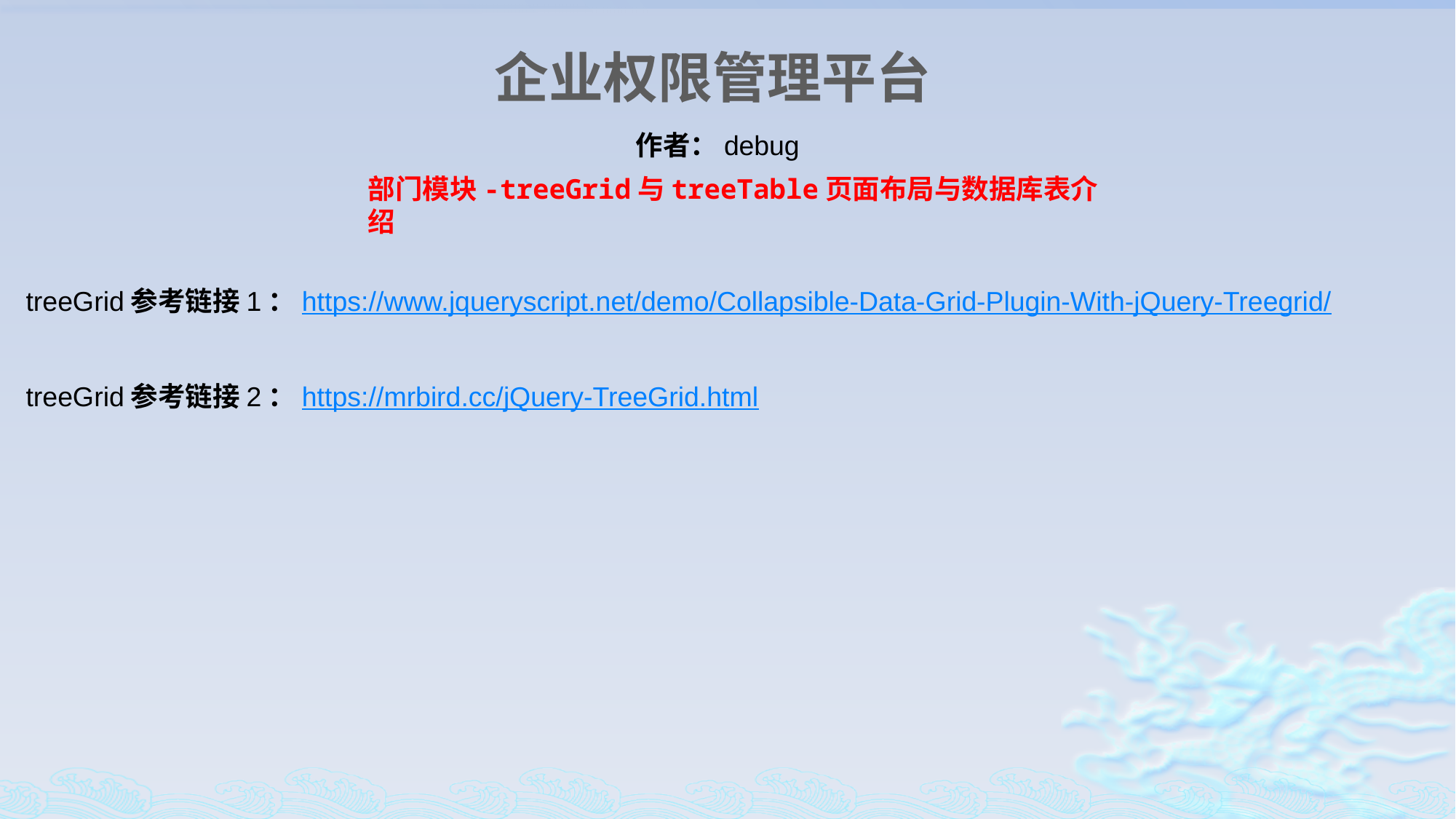

企业权限管理平台
作者：debug
部门模块-treeGrid与treeTable页面布局与数据库表介绍
treeGrid参考链接1：https://www.jqueryscript.net/demo/Collapsible-Data-Grid-Plugin-With-jQuery-Treegrid/
treeGrid参考链接2：https://mrbird.cc/jQuery-TreeGrid.html